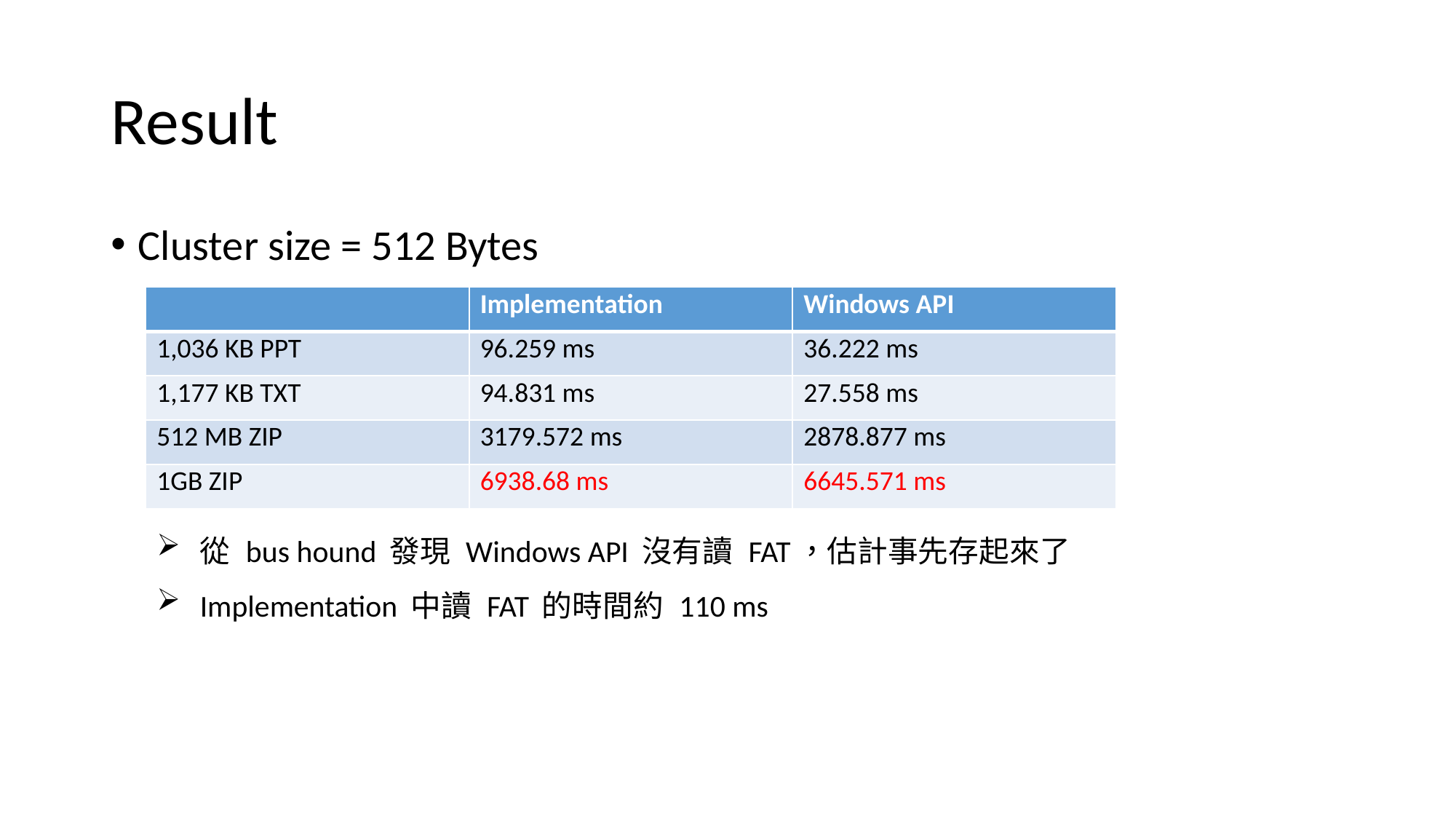

# Result
Cluster size = 512 Bytes
|  | Implementation | Windows API |
| --- | --- | --- |
| 1,036 KB PPT | 96.259 ms | 36.222 ms |
| 1,177 KB TXT | 94.831 ms | 27.558 ms |
| 512 MB ZIP | 3179.572 ms | 2878.877 ms |
| 1GB ZIP | 6938.68 ms | 6645.571 ms |
從 bus hound 發現 Windows API 沒有讀 FAT，估計事先存起來了
Implementation 中讀 FAT 的時間約 110 ms